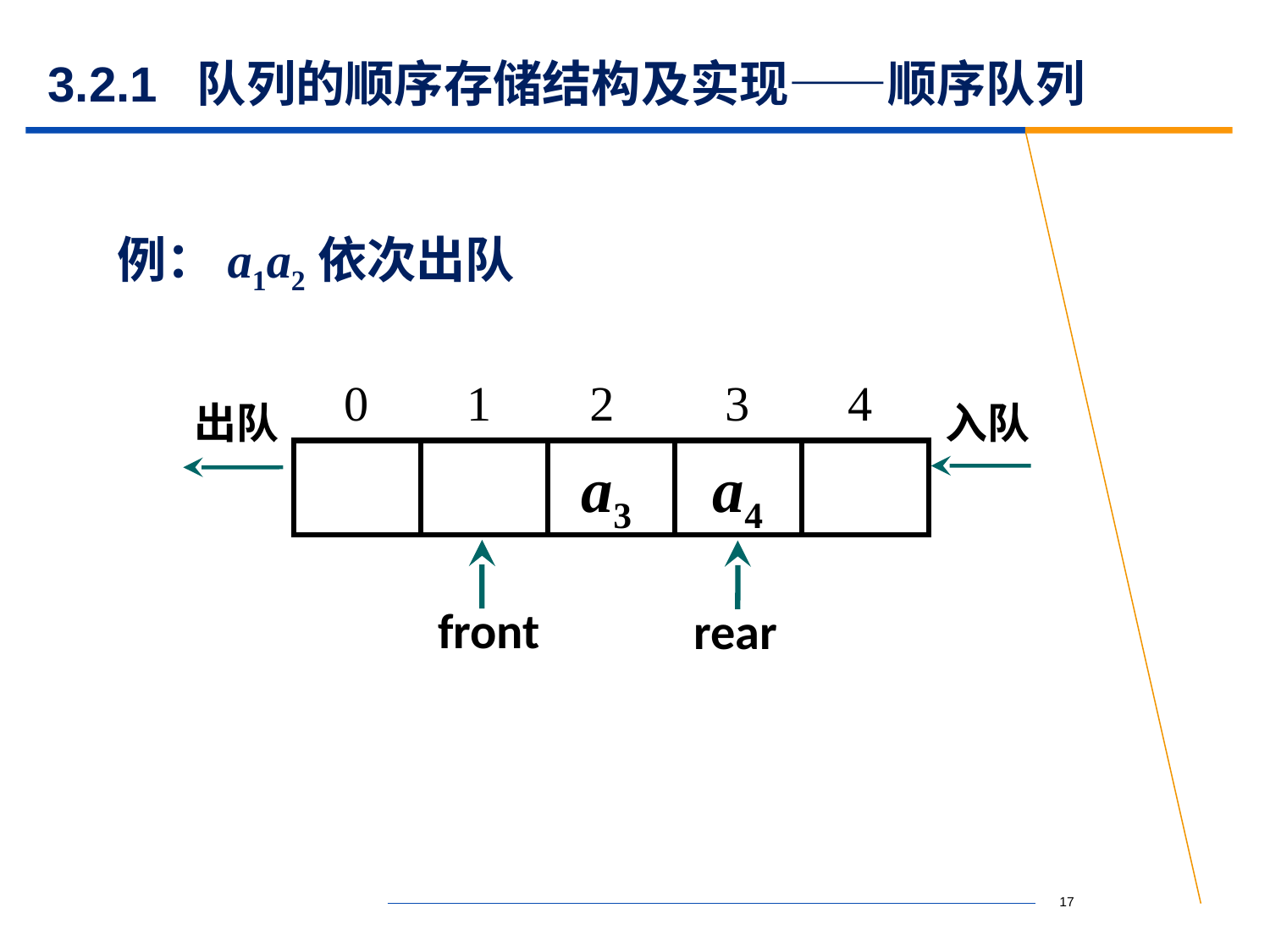

# 3.2.1  队列的顺序存储结构及实现——顺序队列
例：a1a2依次出队
0        1        2         3        4
出队
入队

a3
a4

front

rear